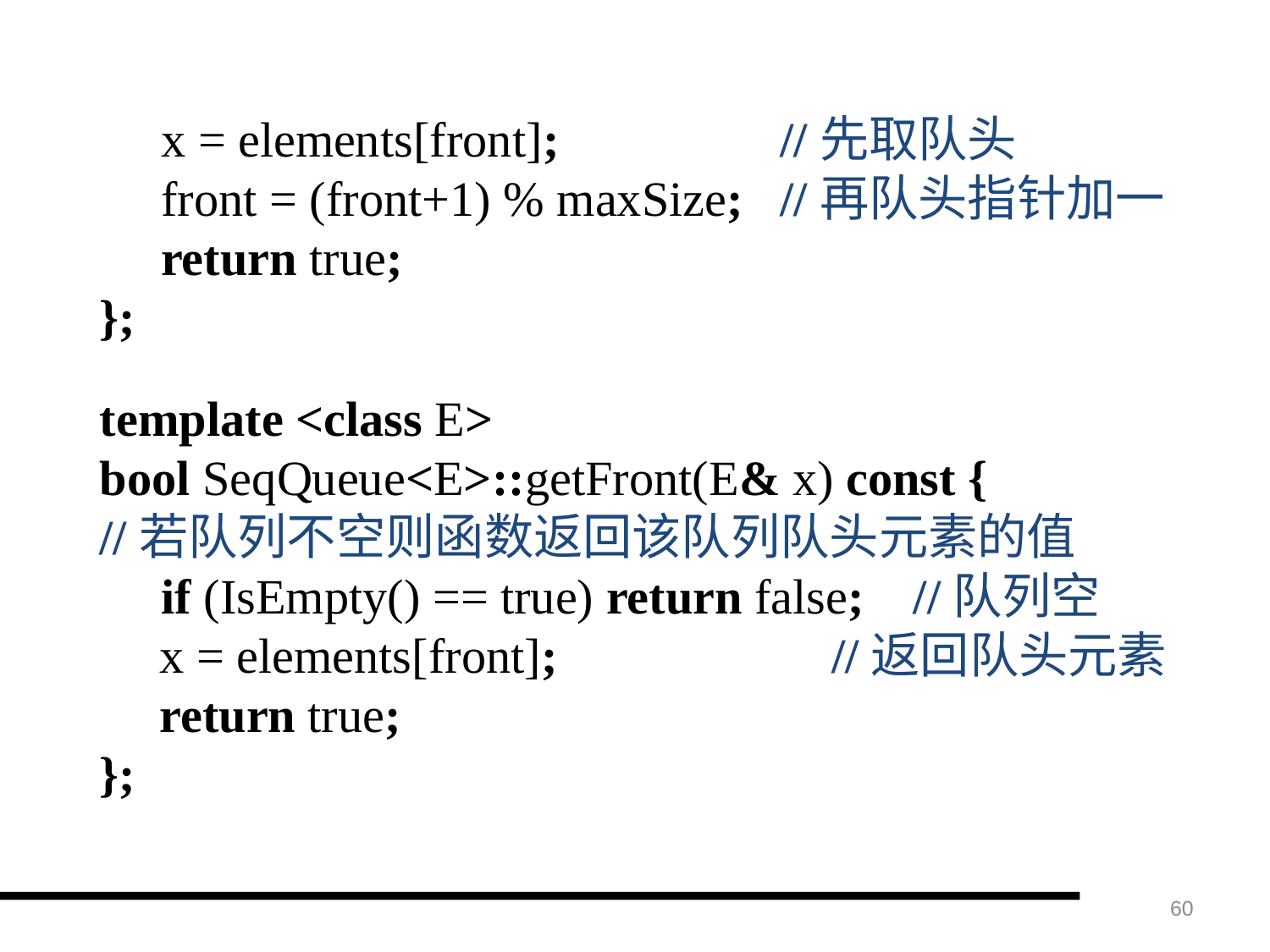

x = elements[front];                  //先取队头
     front = (front+1) % maxSize;   //再队头指针加一
     return true;
};

template <class E>
bool SeqQueue<E>::getFront(E& x) const {
//若队列不空则函数返回该队列队头元素的值
     if (IsEmpty() == true) return false;    //队列空
	 x = elements[front];		    //返回队头元素
	 return true;
};

60